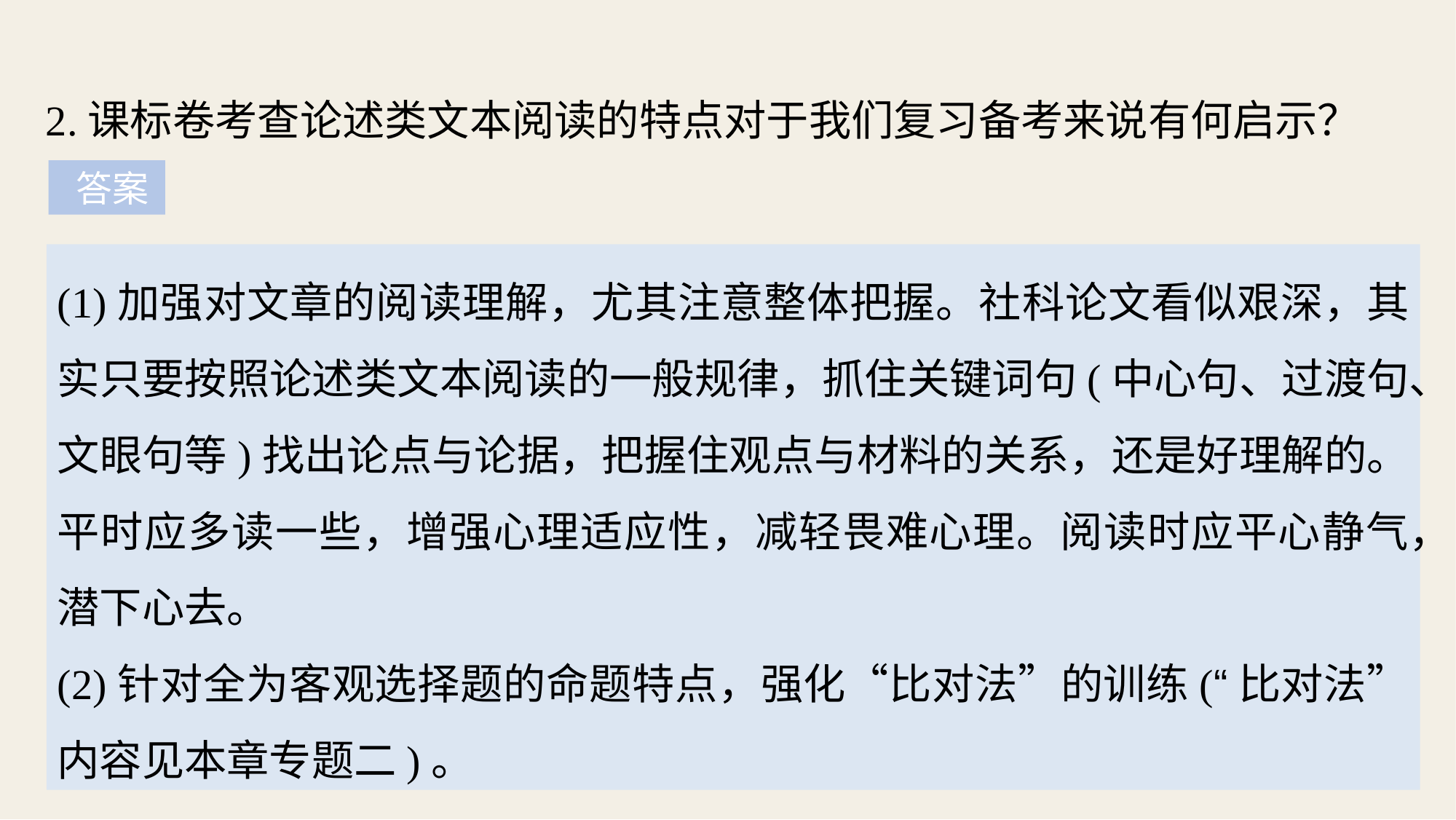

2.课标卷考查论述类文本阅读的特点对于我们复习备考来说有何启示？
 答案
(1)加强对文章的阅读理解，尤其注意整体把握。社科论文看似艰深，其实只要按照论述类文本阅读的一般规律，抓住关键词句(中心句、过渡句、文眼句等)找出论点与论据，把握住观点与材料的关系，还是好理解的。平时应多读一些，增强心理适应性，减轻畏难心理。阅读时应平心静气，潜下心去。
(2)针对全为客观选择题的命题特点，强化“比对法”的训练(“比对法”内容见本章专题二)。